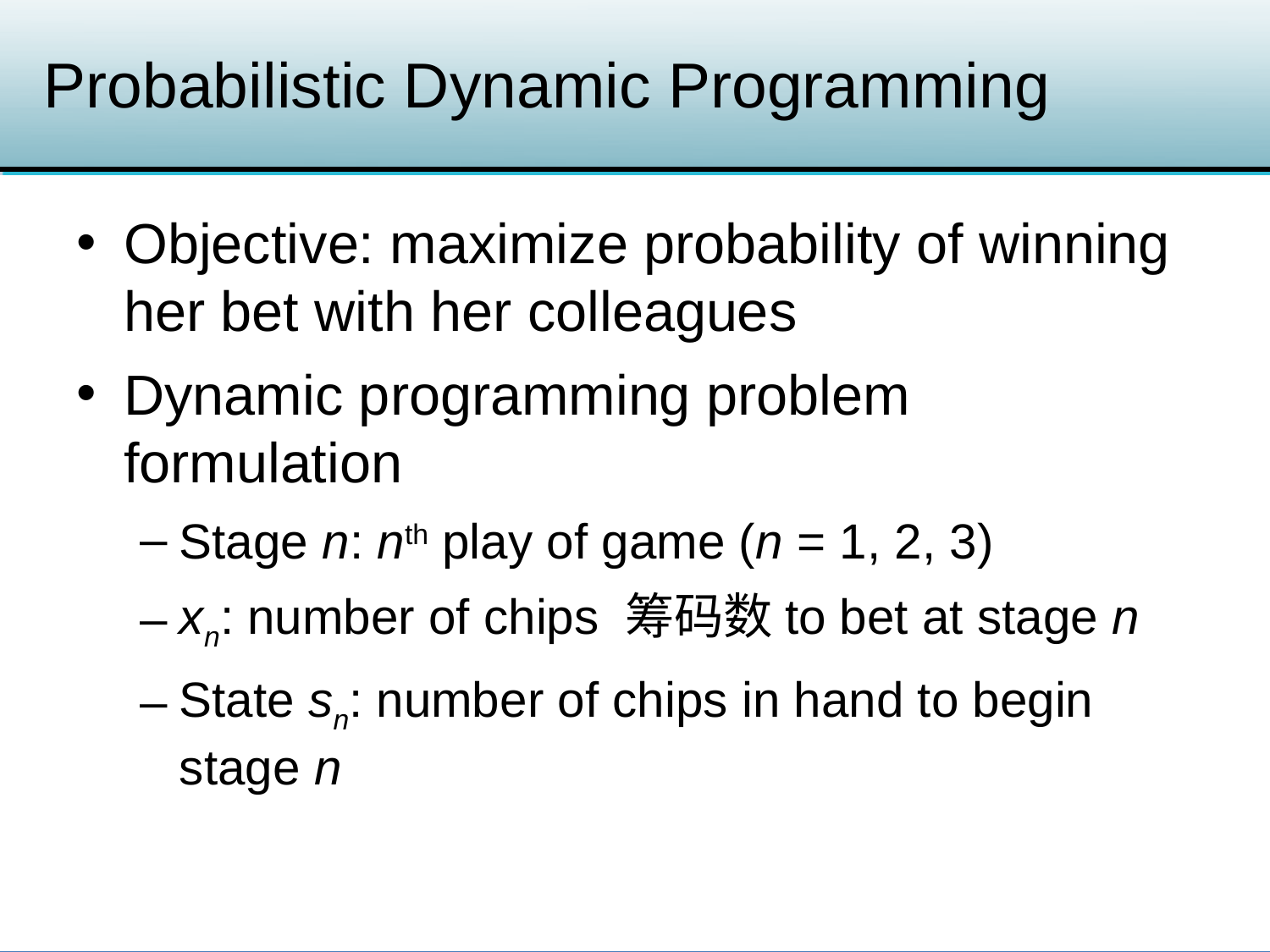

# Probabilistic Dynamic Programming
Objective: maximize probability of winning her bet with her colleagues
Dynamic programming problem formulation
Stage n: nth play of game (n = 1, 2, 3)
xn: number of chips 筹码数to bet at stage n
State sn: number of chips in hand to begin stage n